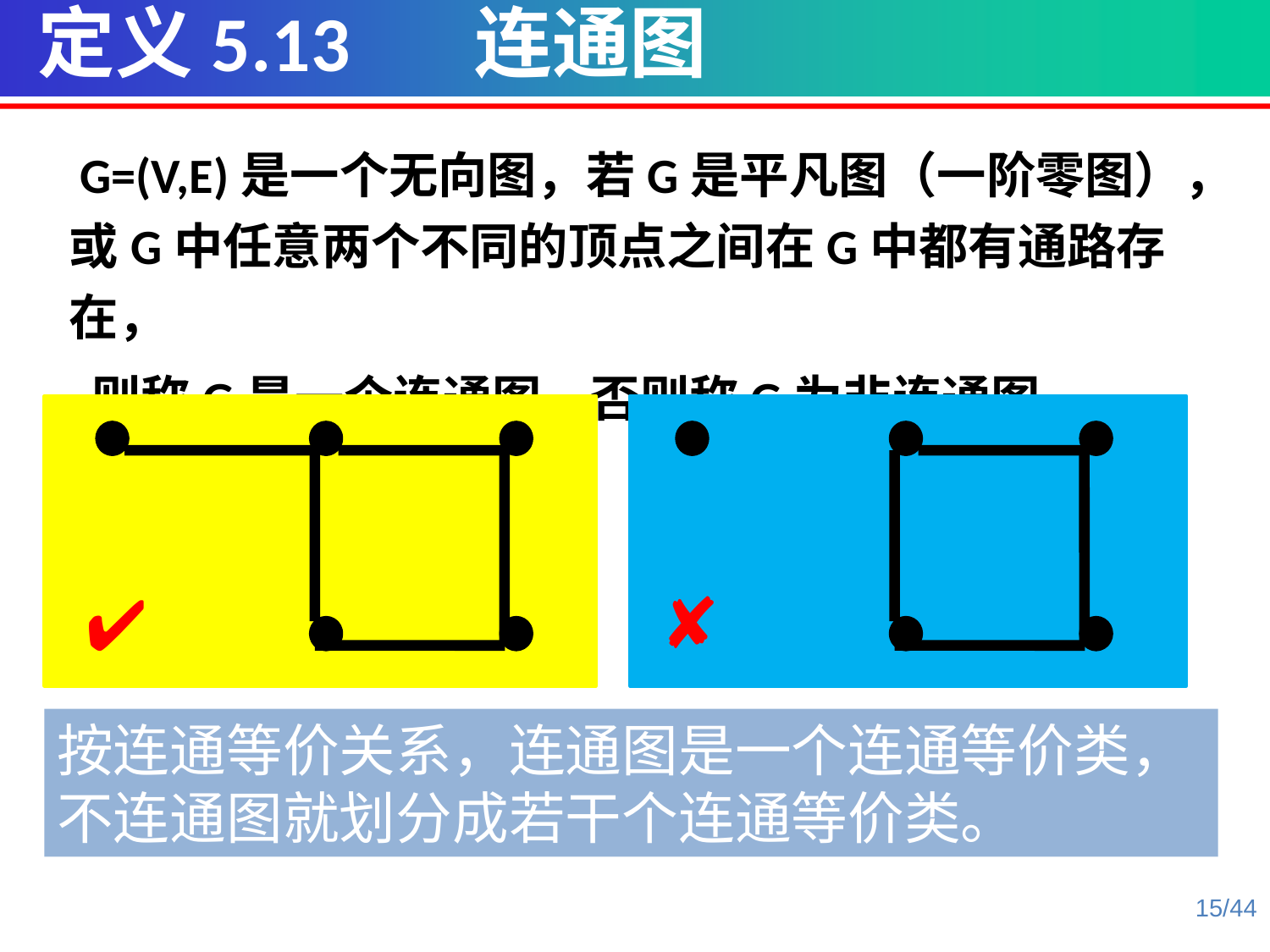

定义5.13      连通图
  G=(V,E)是一个无向图，若G是平凡图（一阶零图），或G中任意两个不同的顶点之间在G中都有通路存在，
  则称G是一个连通图，否则称G为非连通图。

✘
✔
按连通等价关系，连通图是一个连通等价类，不连通图就划分成若干个连通等价类。
15/44